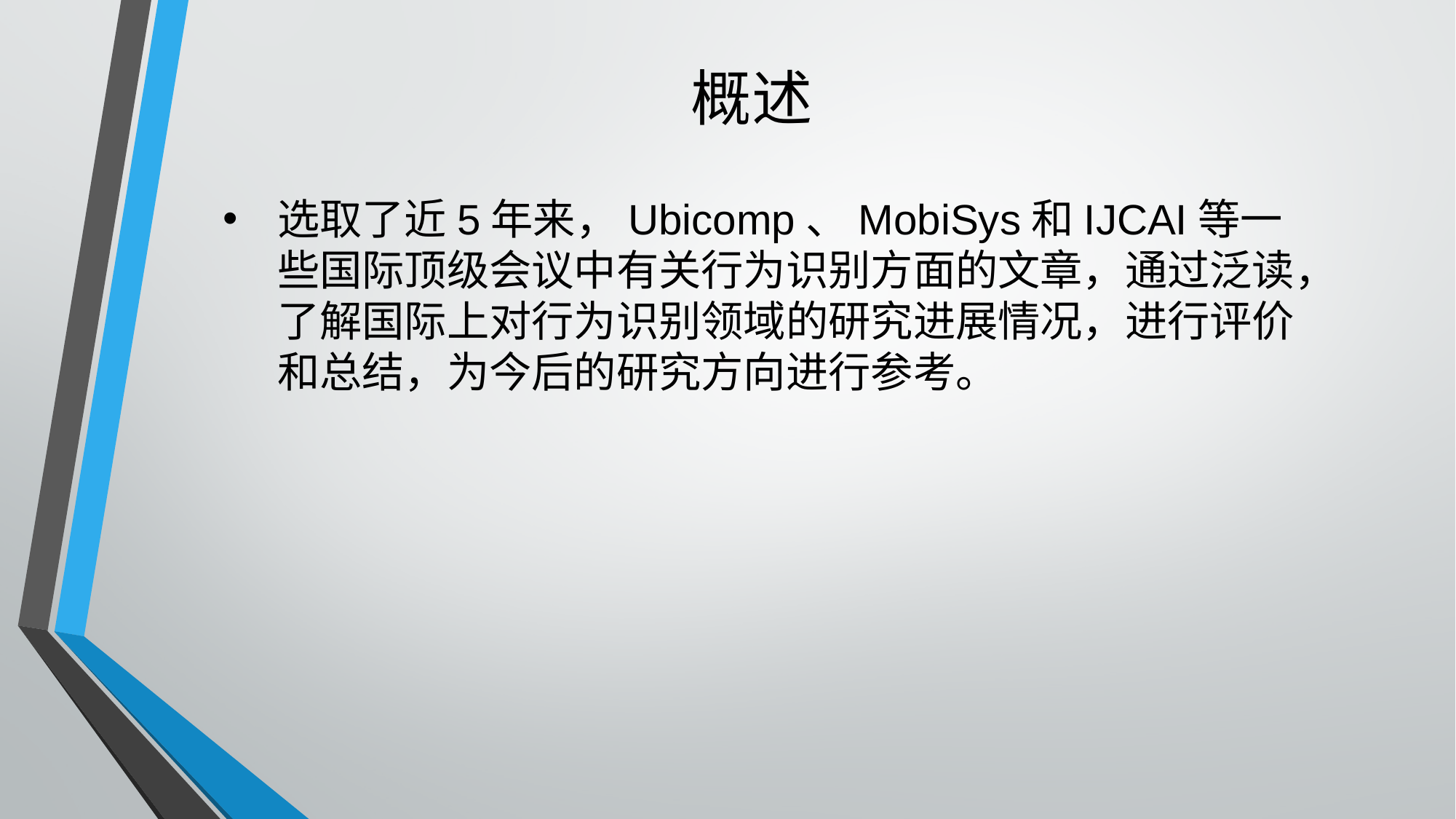

# 概述
选取了近5年来，Ubicomp、MobiSys和IJCAI等一些国际顶级会议中有关行为识别方面的文章，通过泛读，了解国际上对行为识别领域的研究进展情况，进行评价和总结，为今后的研究方向进行参考。